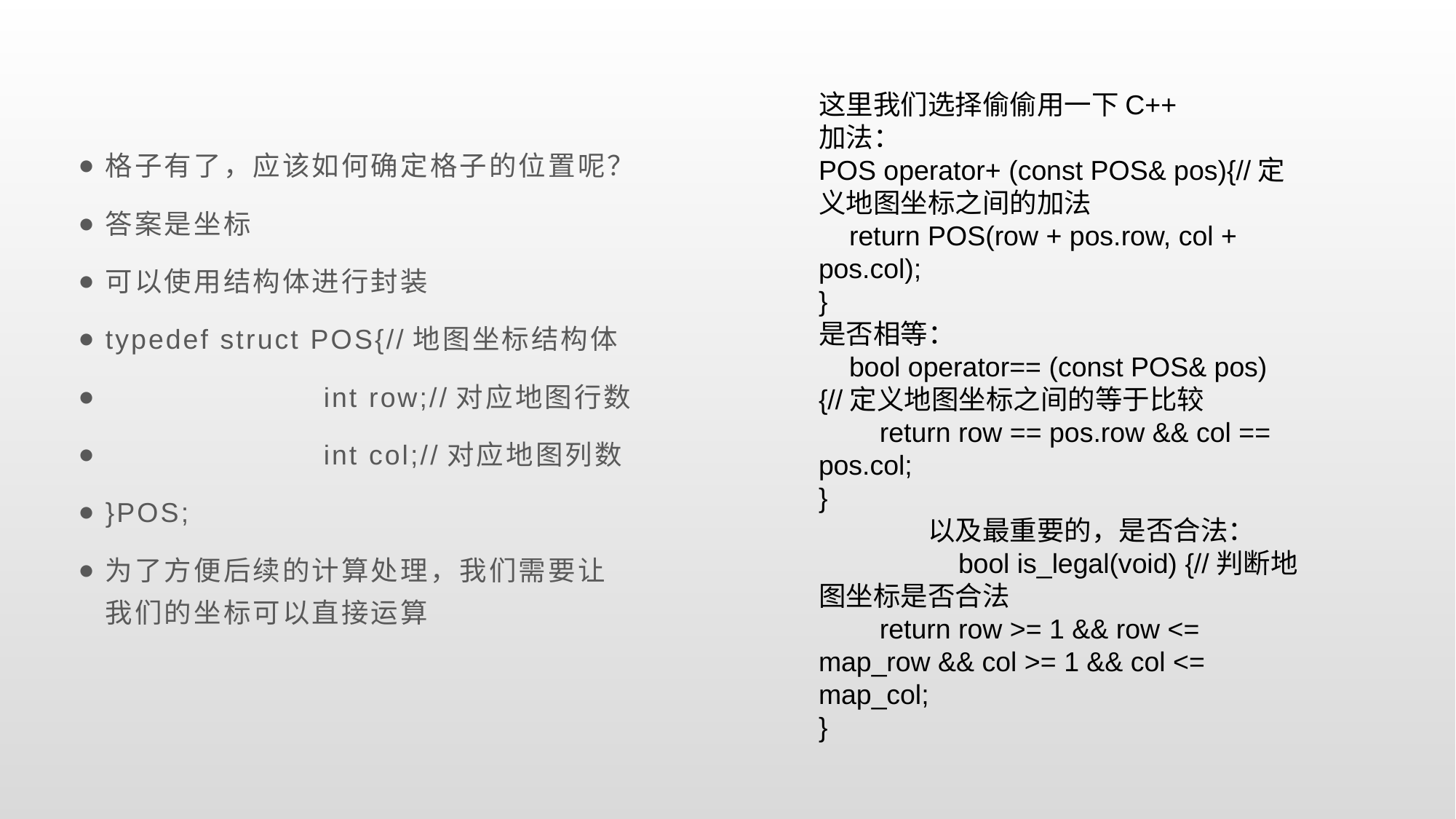

这里我们选择偷偷用一下C++
加法：
POS operator+ (const POS& pos){//定义地图坐标之间的加法
    return POS(row + pos.row, col + pos.col);
}
是否相等：
    bool operator== (const POS& pos){//定义地图坐标之间的等于比较
        return row == pos.row && col == pos.col;
}
	以及最重要的，是否合法：
	    bool is_legal(void) {//判断地图坐标是否合法
        return row >= 1 && row <= map_row && col >= 1 && col <= map_col;
}
格子有了，应该如何确定格子的位置呢？
答案是坐标
可以使用结构体进行封装
typedef struct POS{//地图坐标结构体
		int row;//对应地图行数
		int col;//对应地图列数
}POS;
为了方便后续的计算处理，我们需要让我们的坐标可以直接运算